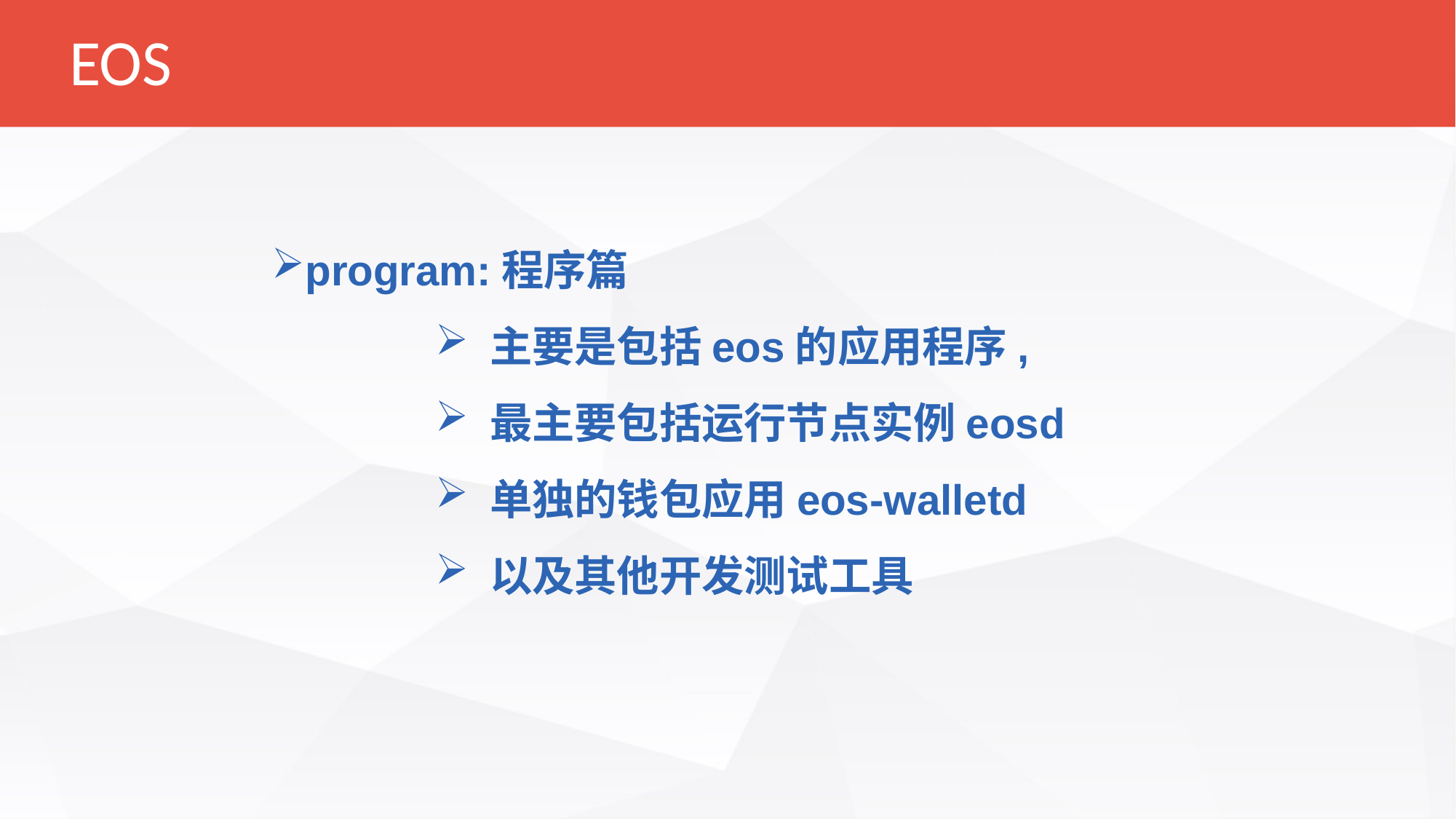

EOS

program:程序篇
主要是包括eos的应用程序,
最主要包括运行节点实例eosd
单独的钱包应用eos-walletd
以及其他开发测试工具